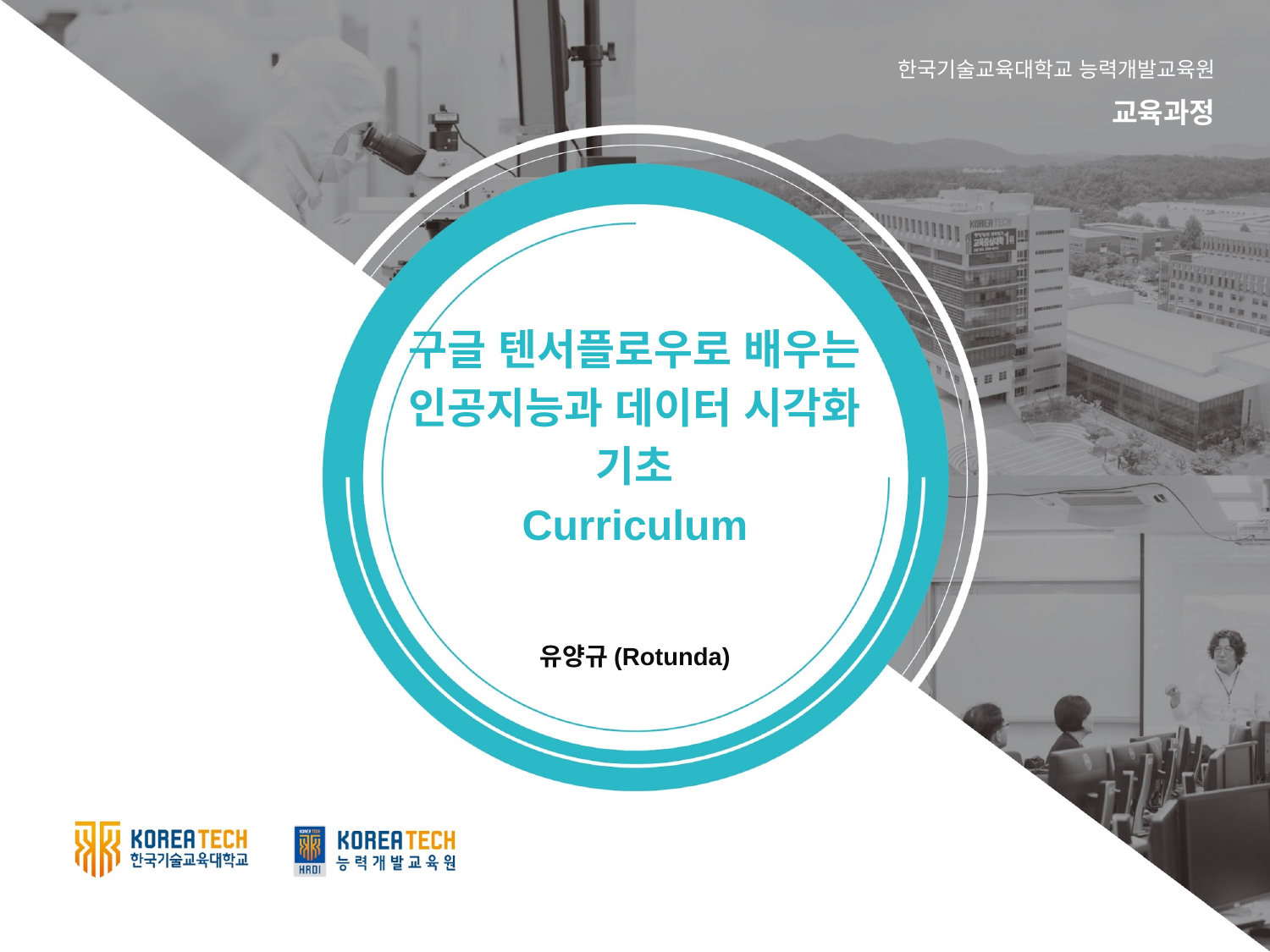

한국기술교육대학교 능력개발교육원
교육과정
구글 텐서플로우로 배우는 인공지능과 데이터 시각화 기초
Curriculum
유양규(Rotunda)